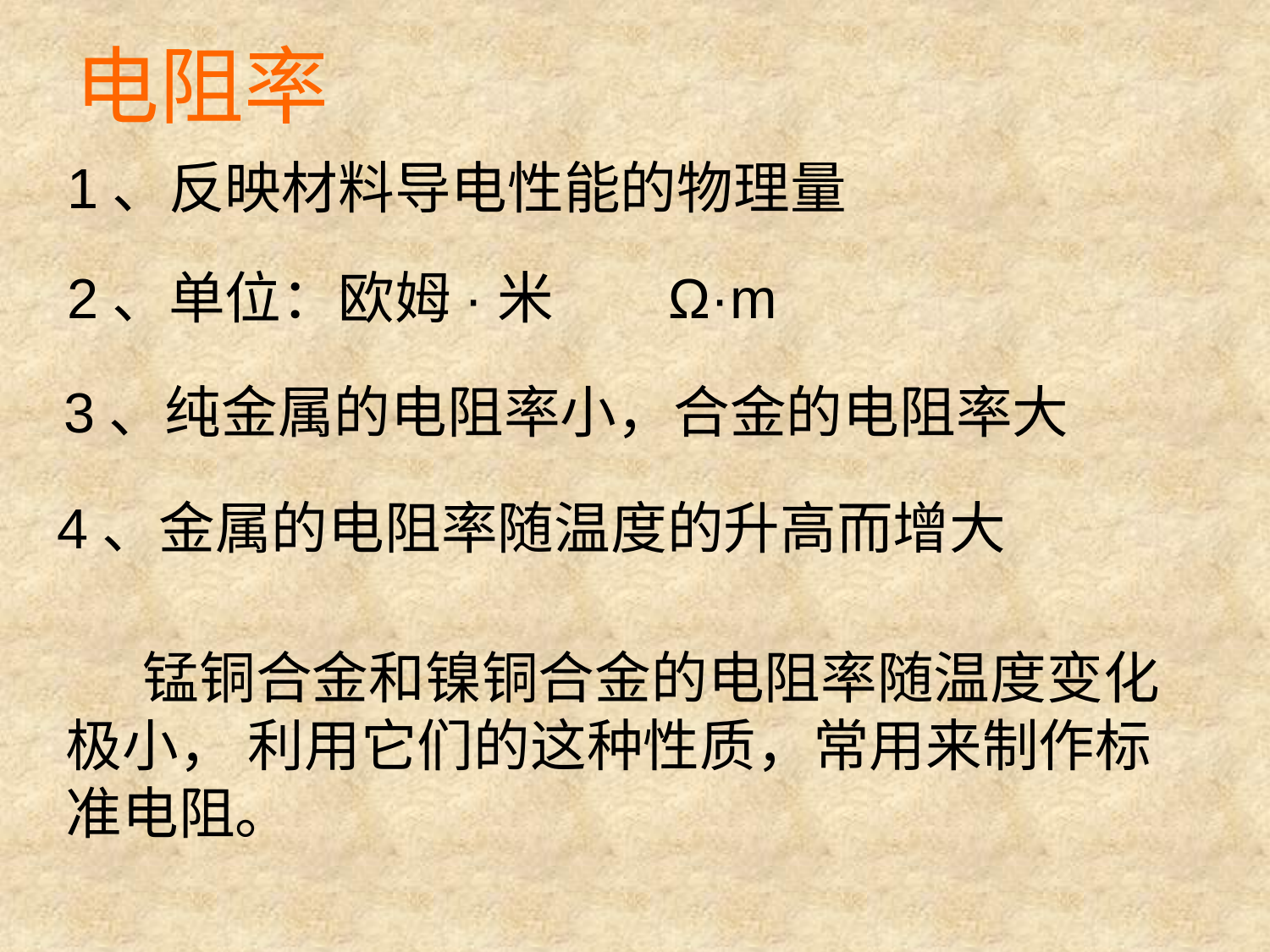

电阻率
1、反映材料导电性能的物理量
2、单位：欧姆·米        Ω·m
3、纯金属的电阻率小，合金的电阻率大
4、金属的电阻率随温度的升高而增大
     锰铜合金和镍铜合金的电阻率随温度变化极小， 利用它们的这种性质，常用来制作标准电阻。